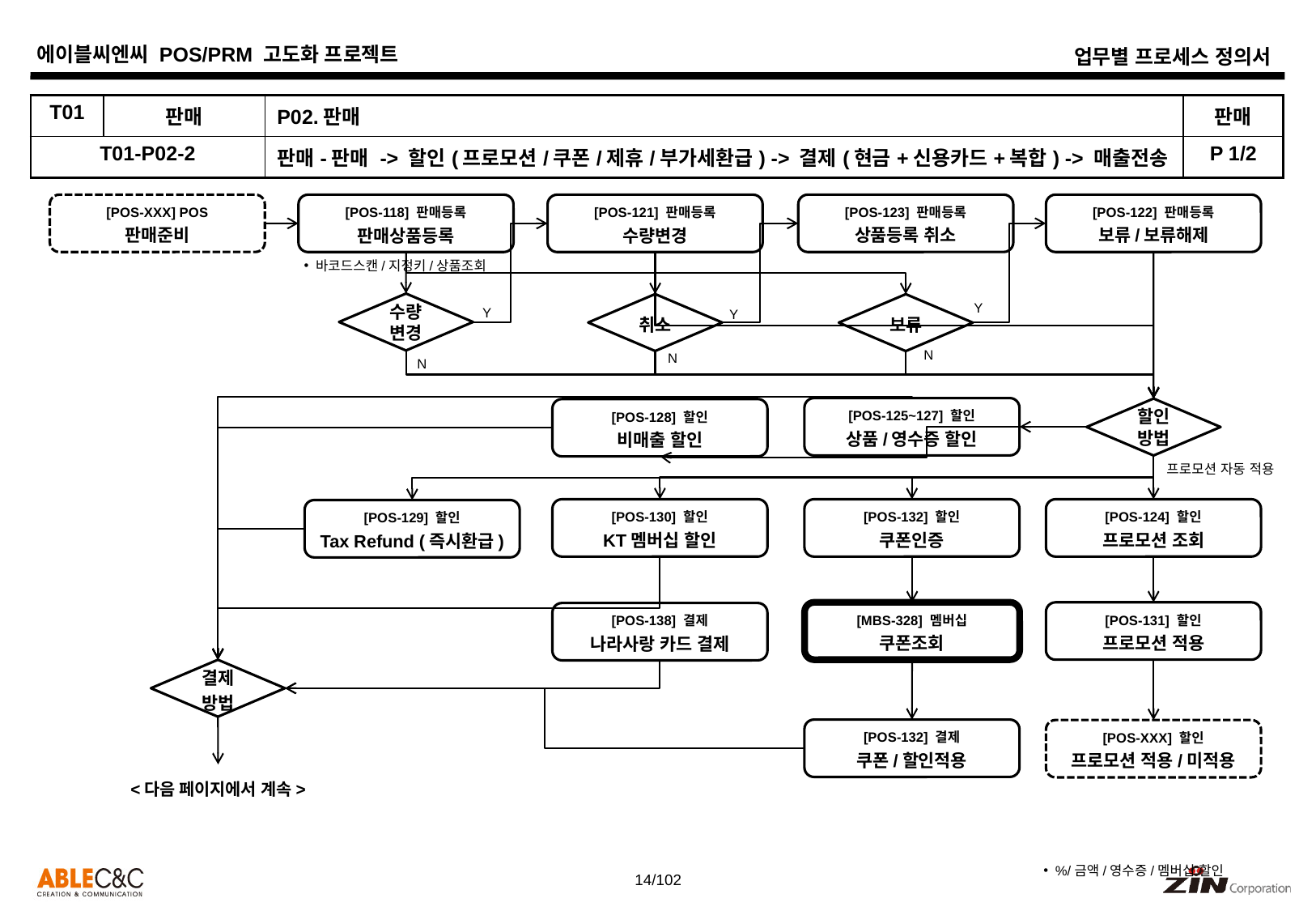

| T01 | 판매 | P02.판매 | 판매 |
| --- | --- | --- | --- |
| T01-P02-2 |  | 판매-판매 -> 할인(프로모션/쿠폰/제휴/부가세환급) -> 결제(현금+신용카드+복합) -> 매출전송 | P 1/2 |
[POS-XXX] POS
판매준비
[POS-123] 판매등록
상품등록 취소
[POS-122] 판매등록
보류/보류해제
[POS-118] 판매등록
판매상품등록
[POS-121] 판매등록
수량변경
바코드스캔/지정키/상품조회
Y
수량
변경
취소
보류
Y
Y
N
N
N
[POS-125~127] 할인
상품/영수증 할인
할인
방법
[POS-128] 할인
비매출 할인
프로모션 자동 적용
[POS-130] 할인
KT멤버십 할인
[POS-132] 할인
쿠폰인증
[POS-124] 할인
프로모션 조회
[POS-129] 할인
Tax Refund (즉시환급)
[MBS-328] 멤버십
쿠폰조회
[POS-131] 할인
프로모션 적용
[POS-138] 결제
나라사랑 카드 결제
결제
방법
[POS-132] 결제
쿠폰/할인적용
[POS-XXX] 할인
프로모션 적용/미적용
<다음 페이지에서 계속>
%/금액/영수증/멤버십 할인